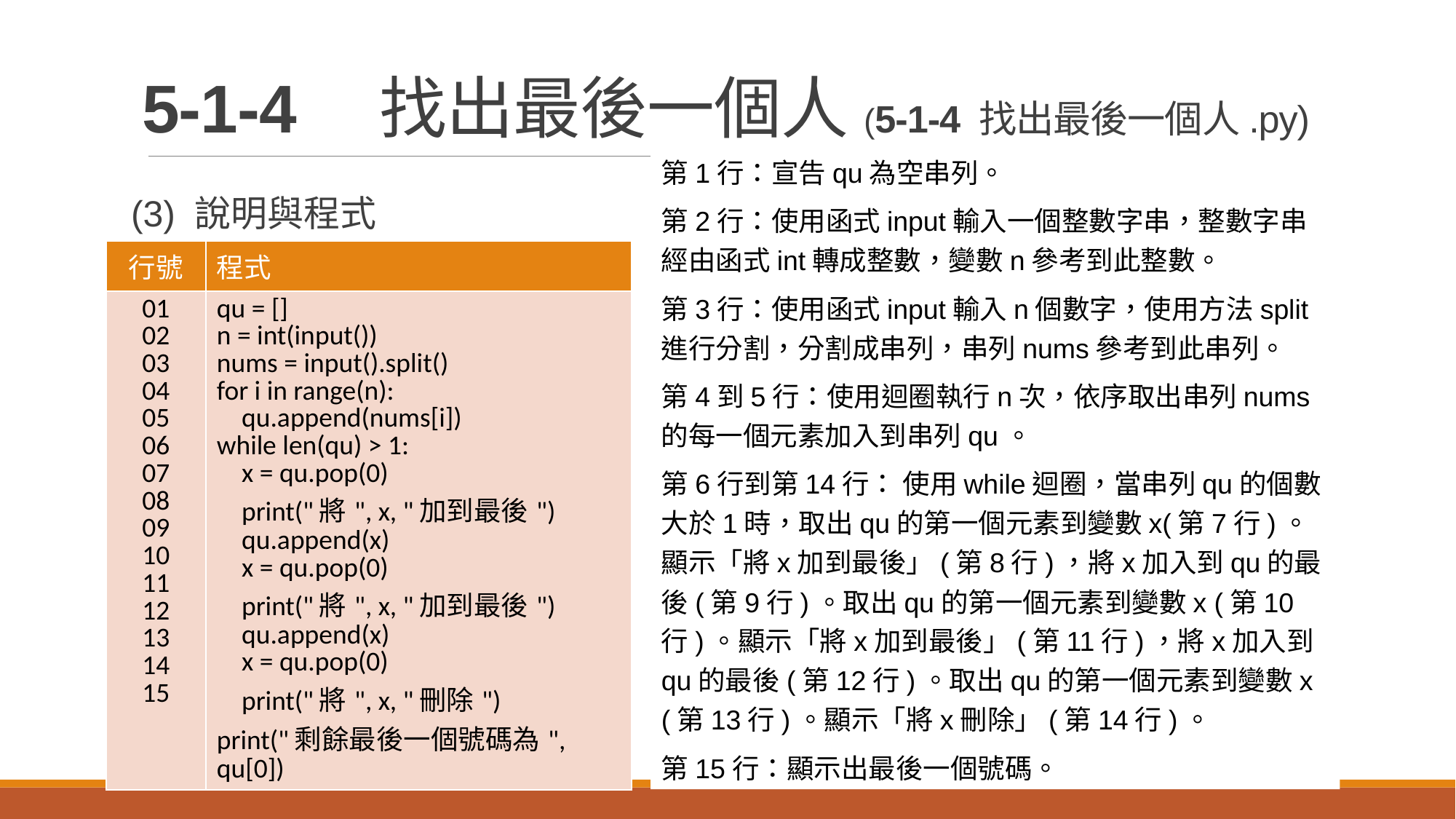

# 5-1-4　找出最後一個人(5-1-4 找出最後一個人.py)
第1行：宣告qu為空串列。
第2行：使用函式input輸入一個整數字串，整數字串經由函式int轉成整數，變數n參考到此整數。
第3行：使用函式input輸入n個數字，使用方法split進行分割，分割成串列，串列nums參考到此串列。
第4到5行：使用迴圈執行n次，依序取出串列nums的每一個元素加入到串列qu。
第6行到第14行： 使用while迴圈，當串列qu的個數大於1時，取出qu的第一個元素到變數x(第7行)。顯示「將x加到最後」(第8行)，將x加入到qu的最後(第9行)。取出qu的第一個元素到變數x (第10行)。顯示「將x加到最後」(第11行)，將x加入到qu的最後(第12行)。取出qu的第一個元素到變數x (第13行)。顯示「將x刪除」(第14行)。
第15行：顯示出最後一個號碼。
(3) 說明與程式
| 行號 | 程式 |
| --- | --- |
| 01 02 03 04 05 06 07 08 09 10 11 12 13 14 15 | qu = [] n = int(input()) nums = input().split() for i in range(n): qu.append(nums[i]) while len(qu) > 1: x = qu.pop(0) print("將", x, "加到最後") qu.append(x) x = qu.pop(0) print("將", x, "加到最後") qu.append(x) x = qu.pop(0) print("將", x, "刪除") print("剩餘最後一個號碼為", qu[0]) |